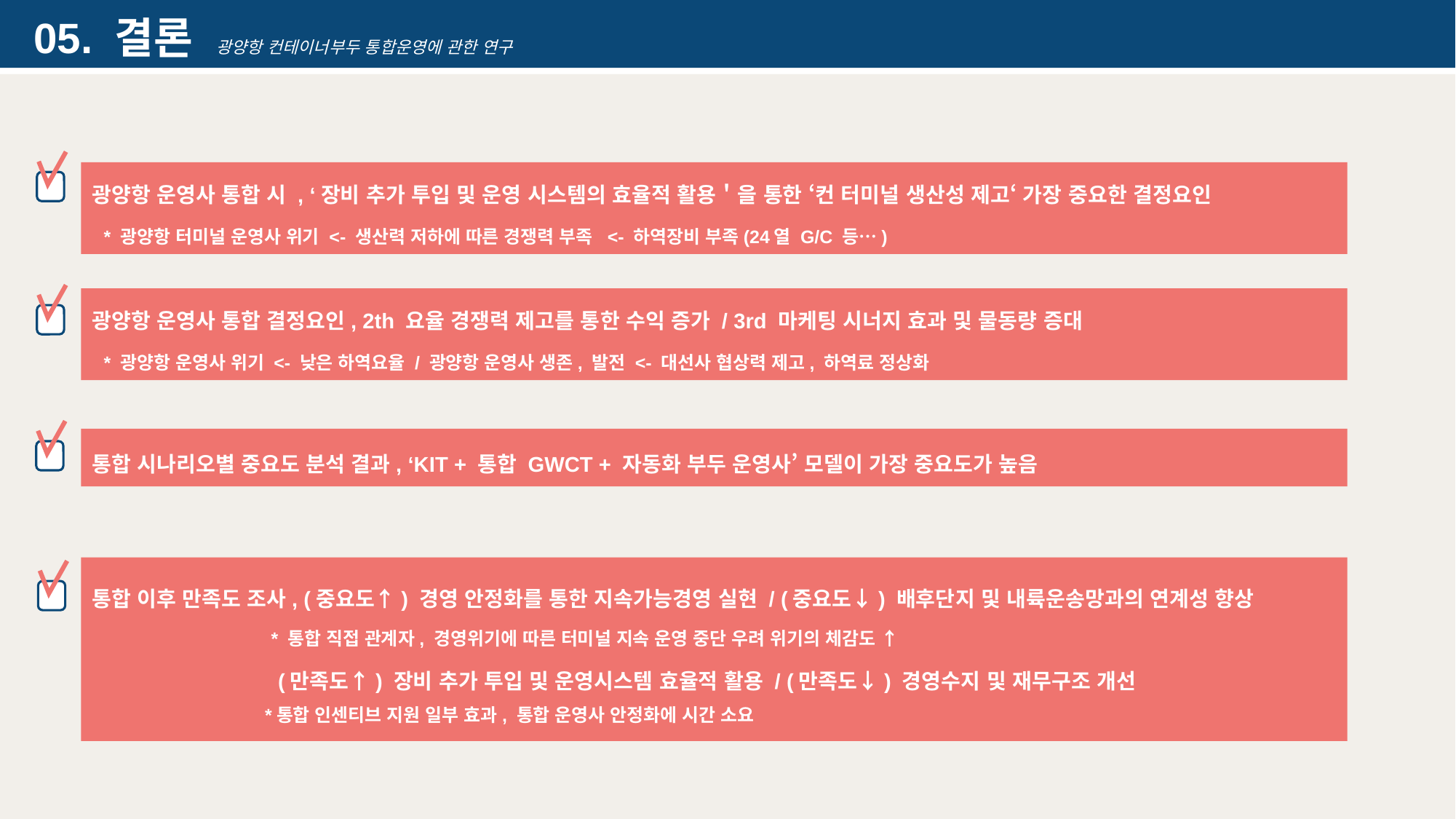

05. 결론  광양항 컨테이너부두 통합운영에 관한 연구

광양항 운영사 통합 시 , ‘장비 추가 투입 및 운영 시스템의 효율적 활용＇을 통한 ‘컨 터미널 생산성 제고‘ 가장 중요한 결정요인

  * 광양항 터미널 운영사 위기 <- 생산력 저하에 따른 경쟁력 부족  <- 하역장비 부족(24열 G/C 등…)

광양항 운영사 통합 결정요인, 2th 요율 경쟁력 제고를 통한 수익 증가 / 3rd 마케팅 시너지 효과 및 물동량 증대

  * 광양항 운영사 위기 <- 낮은 하역요율 / 광양항 운영사 생존, 발전 <- 대선사 협상력 제고, 하역료 정상화

통합 시나리오별 중요도 분석 결과, ‘KIT + 통합 GWCT + 자동화 부두 운영사’ 모델이 가장 중요도가 높음

통합 이후 만족도 조사, (중요도↑) 경영 안정화를 통한 지속가능경영 실현 / (중요도↓) 배후단지 및 내륙운송망과의 연계성 향상
                              * 통합 직접 관계자, 경영위기에 따른 터미널 지속 운영 중단 우려 위기의 체감도 ↑

                               (만족도↑) 장비 추가 투입 및 운영시스템 효율적 활용 / (만족도↓) 경영수지 및 재무구조 개선
                                  *통합 인센티브 지원 일부 효과, 통합 운영사 안정화에 시간 소요